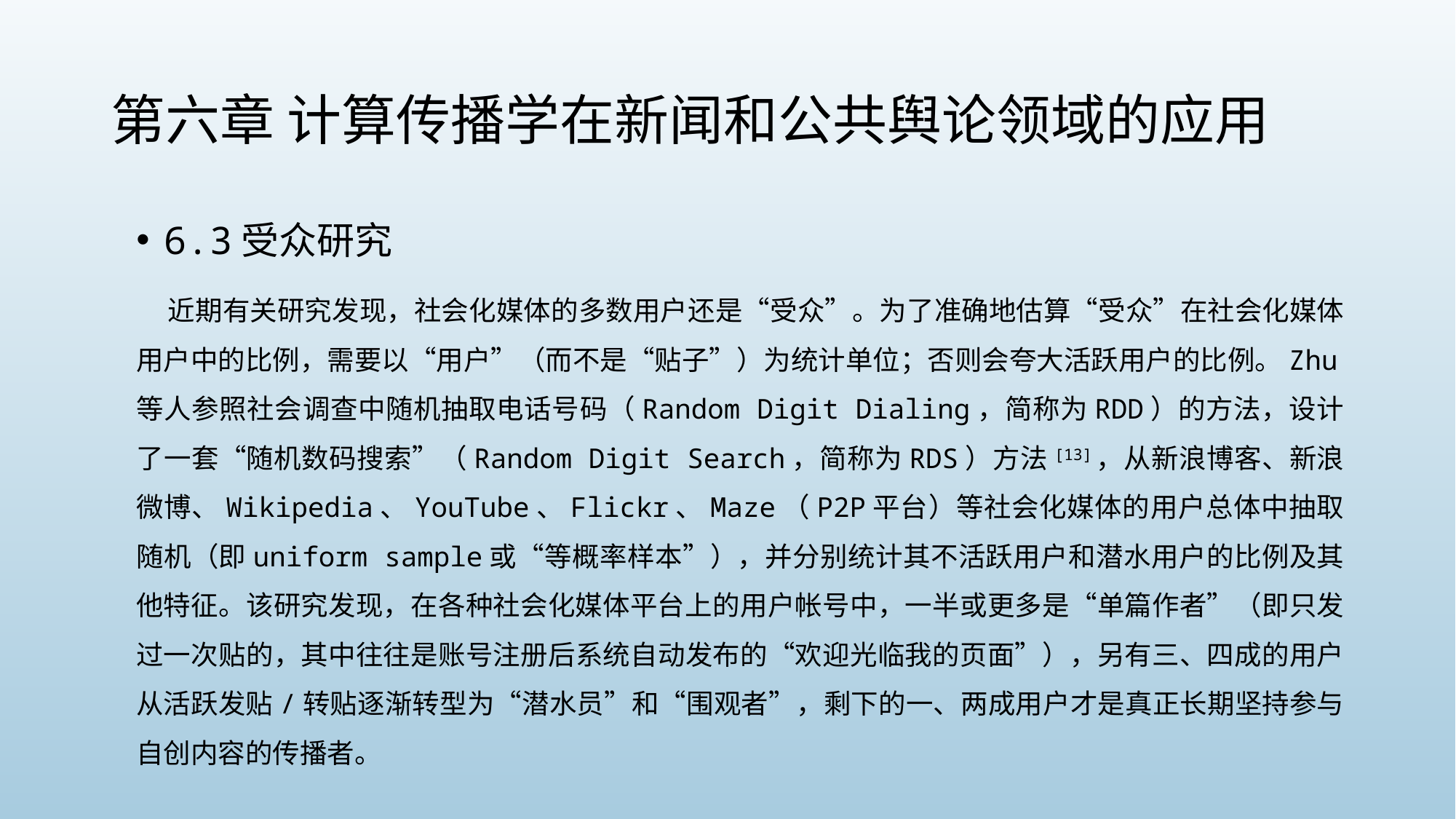

# 第六章 计算传播学在新闻和公共舆论领域的应用
6.3受众研究
    近期有关研究发现，社会化媒体的多数用户还是“受众”。为了准确地估算“受众”在社会化媒体用户中的比例，需要以“用户”（而不是“贴子”）为统计单位；否则会夸大活跃用户的比例。Zhu等人参照社会调查中随机抽取电话号码（Random Digit Dialing，简称为RDD）的方法，设计了一套“随机数码搜索”（Random Digit Search，简称为RDS）方法[13]，从新浪博客、新浪微博、Wikipedia、YouTube、Flickr、Maze（P2P平台）等社会化媒体的用户总体中抽取随机（即uniform sample或“等概率样本”），并分别统计其不活跃用户和潜水用户的比例及其他特征。该研究发现，在各种社会化媒体平台上的用户帐号中，一半或更多是“单篇作者”（即只发过一次贴的，其中往往是账号注册后系统自动发布的“欢迎光临我的页面”），另有三、四成的用户从活跃发贴/转贴逐渐转型为“潜水员”和“围观者”，剩下的一、两成用户才是真正长期坚持参与自创内容的传播者。